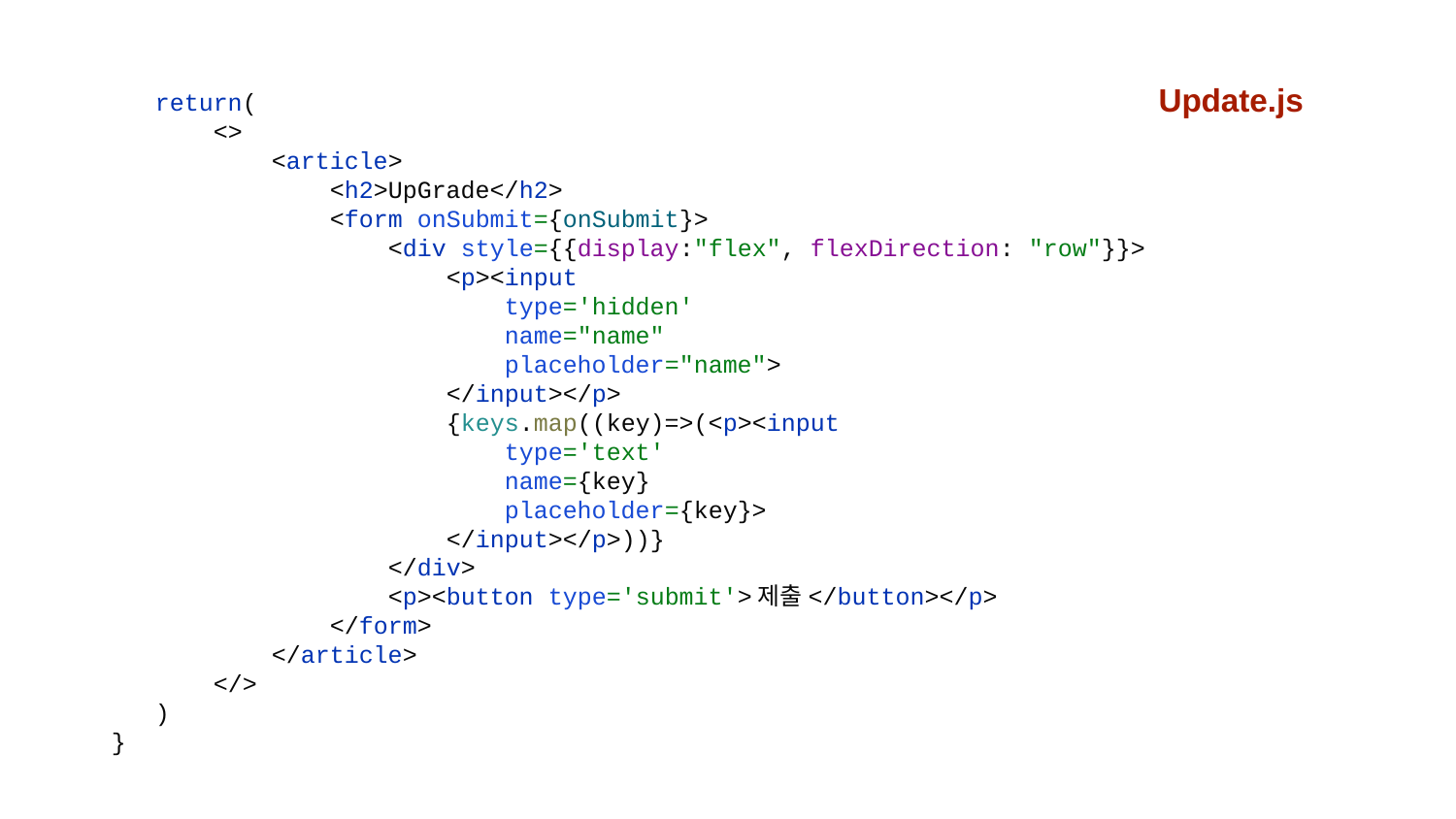

Update.js
   return(
       <>
           <article>
               <h2>UpGrade</h2>
               <form onSubmit={onSubmit}>
                   <div style={{display:"flex", flexDirection: "row"}}>
                       <p><input
                           type='hidden'
                           name="name"
                           placeholder="name">
                       </input></p>
                       {keys.map((key)=>(<p><input
                           type='text'
                           name={key}
                           placeholder={key}>
                       </input></p>))}
                   </div>
                   <p><button type='submit'>제출</button></p>
               </form>
           </article>
       </>
   )
}